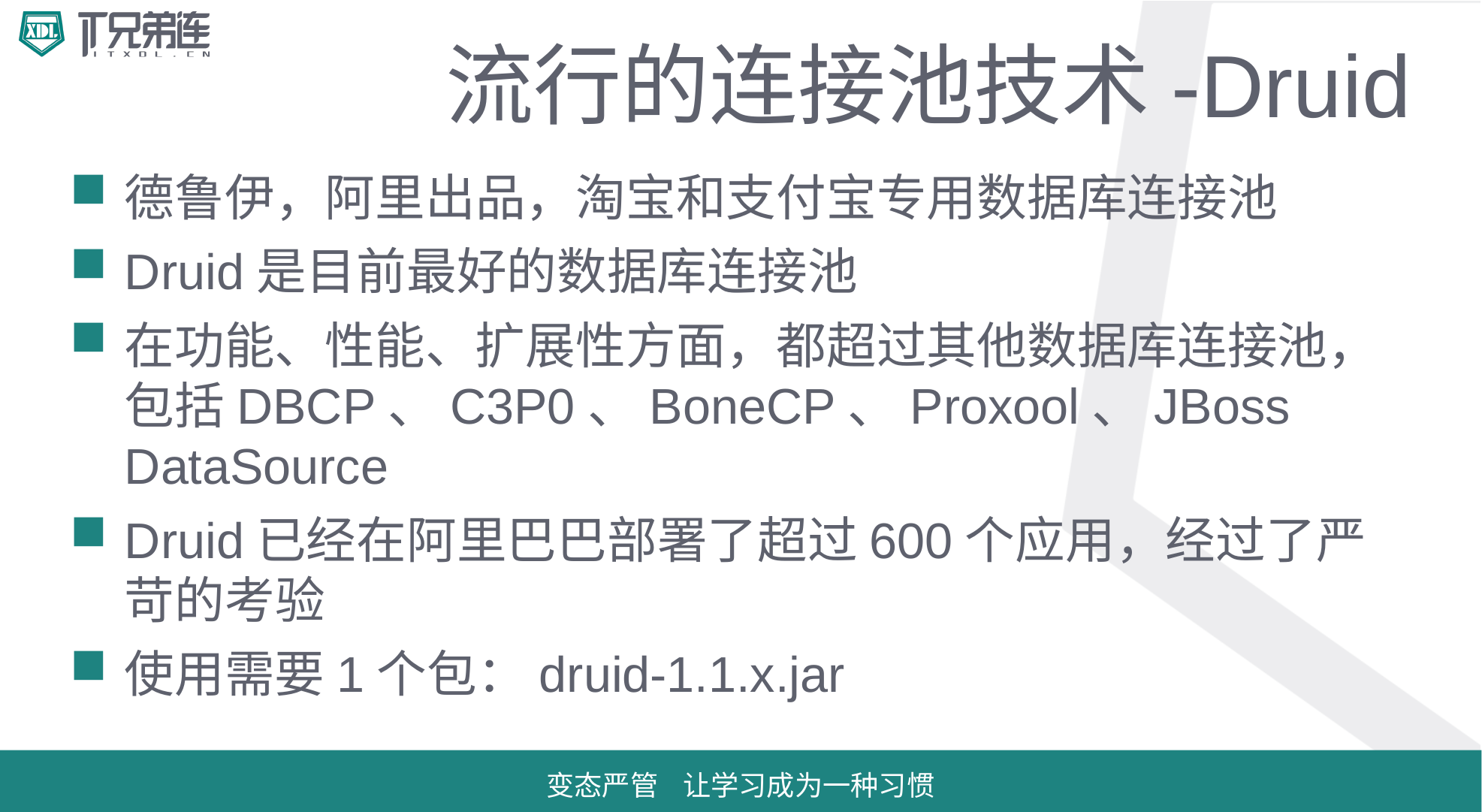

# 流行的连接池技术-Druid
德鲁伊，阿里出品，淘宝和支付宝专用数据库连接池
Druid是目前最好的数据库连接池
在功能、性能、扩展性方面，都超过其他数据库连接池，包括DBCP、C3P0、BoneCP、Proxool、JBoss DataSource
Druid已经在阿里巴巴部署了超过600个应用，经过了严苛的考验
使用需要1个包：druid-1.1.x.jar